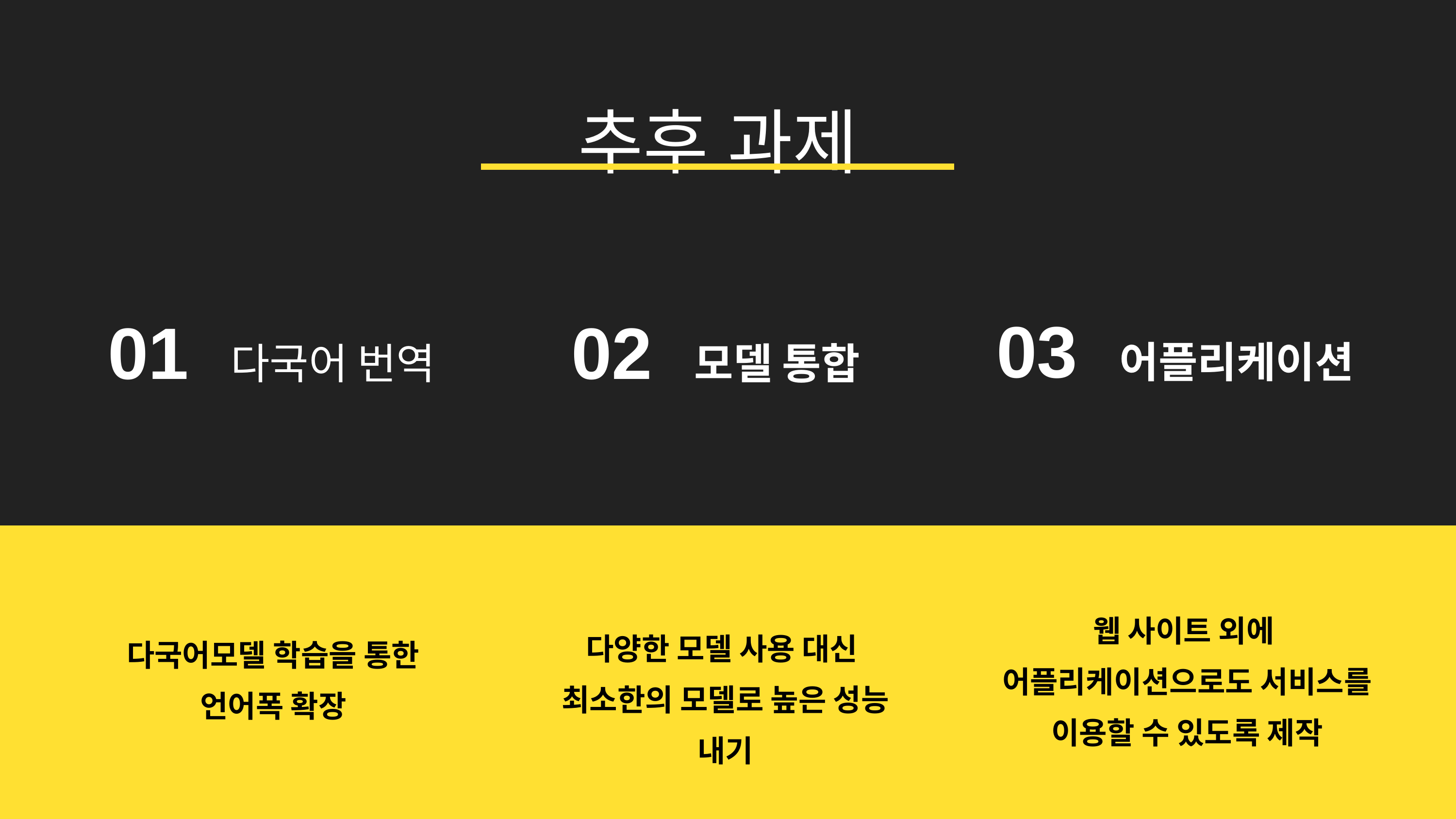

추후 과제
03 어플리케이션
01 다국어 번역
02 모델 통합

웹 사이트 외에
어플리케이션으로도 서비스를 이용할 수 있도록 제작
다양한 모델 사용 대신
최소한의 모델로 높은 성능 내기
다국어모델 학습을 통한 언어폭 확장